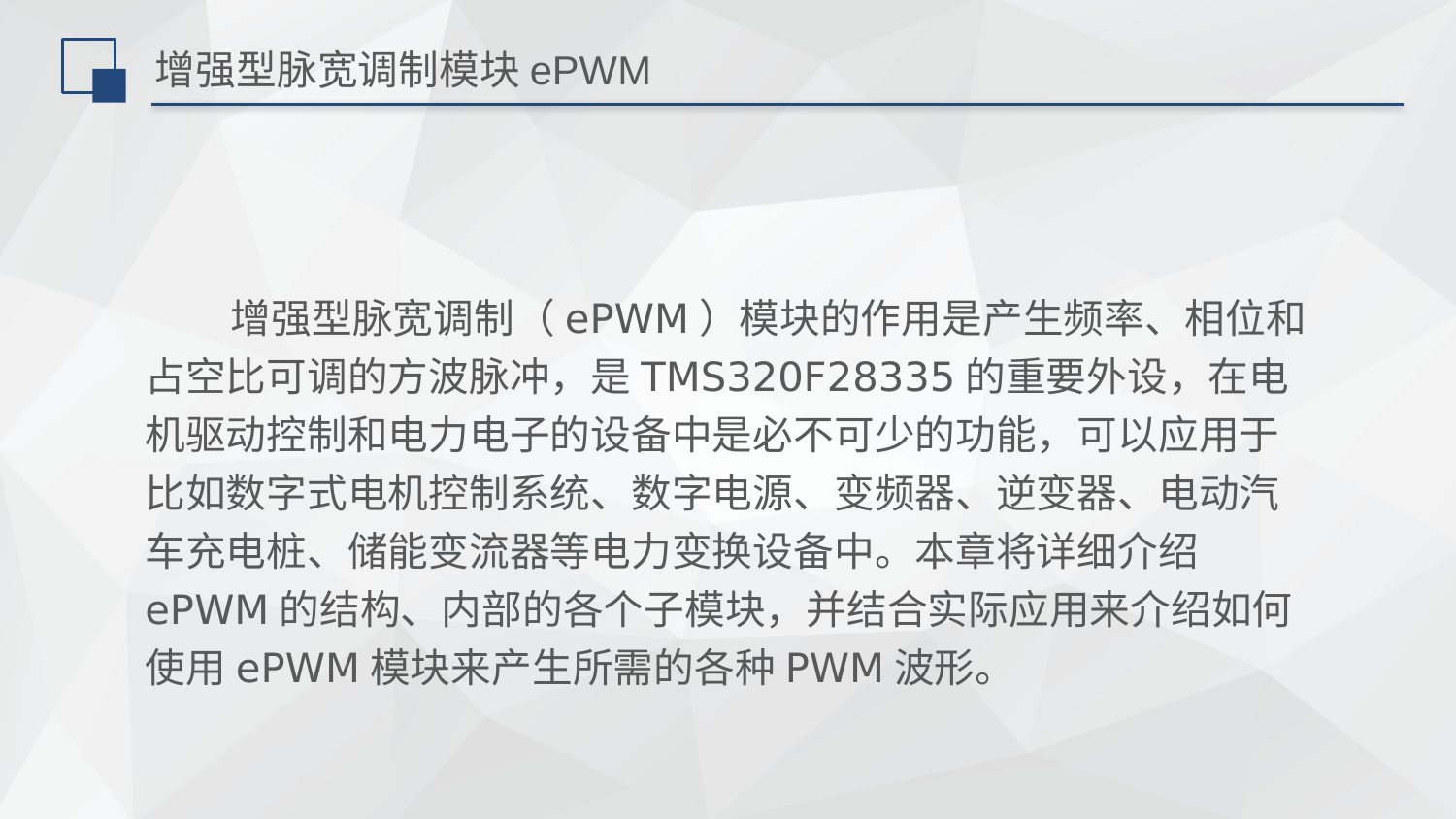

# 增强型脉宽调制模块ePWM
增强型脉宽调制（ePWM）模块的作用是产生频率、相位和占空比可调的方波脉冲，是TMS320F28335的重要外设，在电机驱动控制和电力电子的设备中是必不可少的功能，可以应用于比如数字式电机控制系统、数字电源、变频器、逆变器、电动汽车充电桩、储能变流器等电力变换设备中。本章将详细介绍ePWM的结构、内部的各个子模块，并结合实际应用来介绍如何使用ePWM模块来产生所需的各种PWM波形。